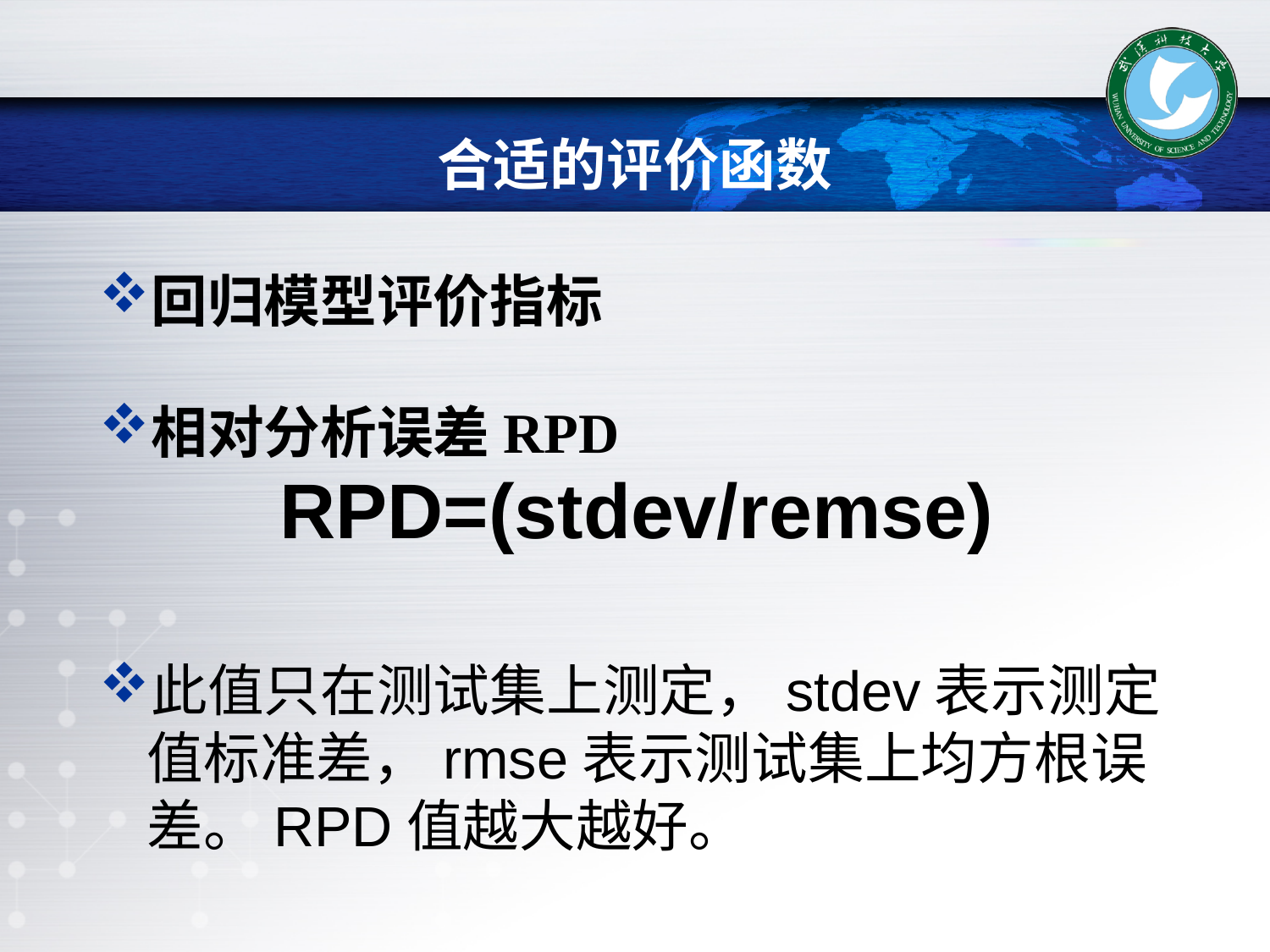

# 合适的评价函数
回归模型评价指标

相对分析误差RPD
RPD=(stdev/remse)

此值只在测试集上测定，stdev表示测定值标准差，rmse表示测试集上均方根误差。RPD值越大越好。